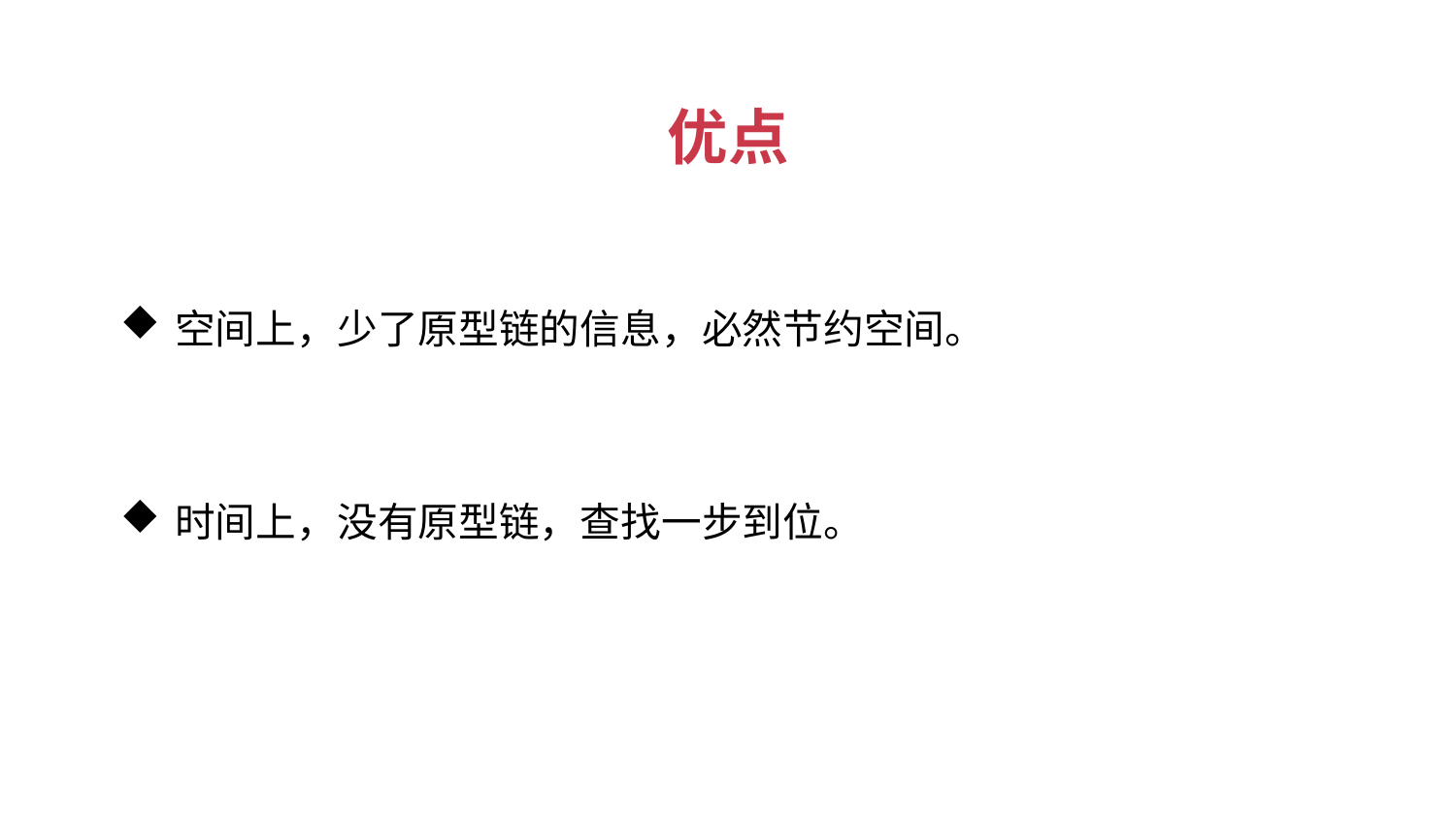

优点

空间上，少了原型链的信息，必然节约空间。
时间上，没有原型链，查找一步到位。